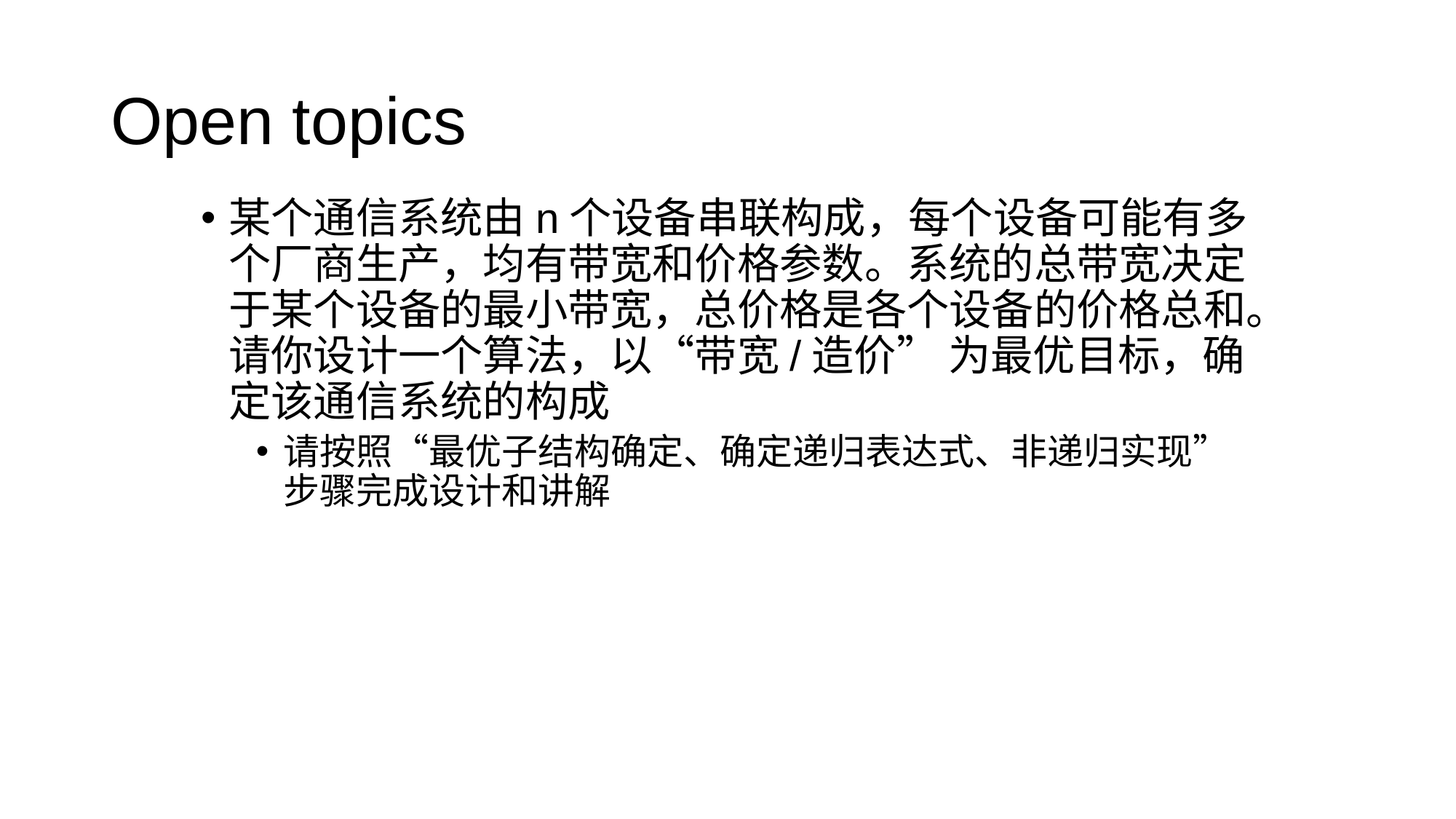

# Open topics
某个通信系统由n个设备串联构成，每个设备可能有多个厂商生产，均有带宽和价格参数。系统的总带宽决定于某个设备的最小带宽，总价格是各个设备的价格总和。请你设计一个算法，以“带宽/造价” 为最优目标，确定该通信系统的构成
请按照“最优子结构确定、确定递归表达式、非递归实现”步骤完成设计和讲解